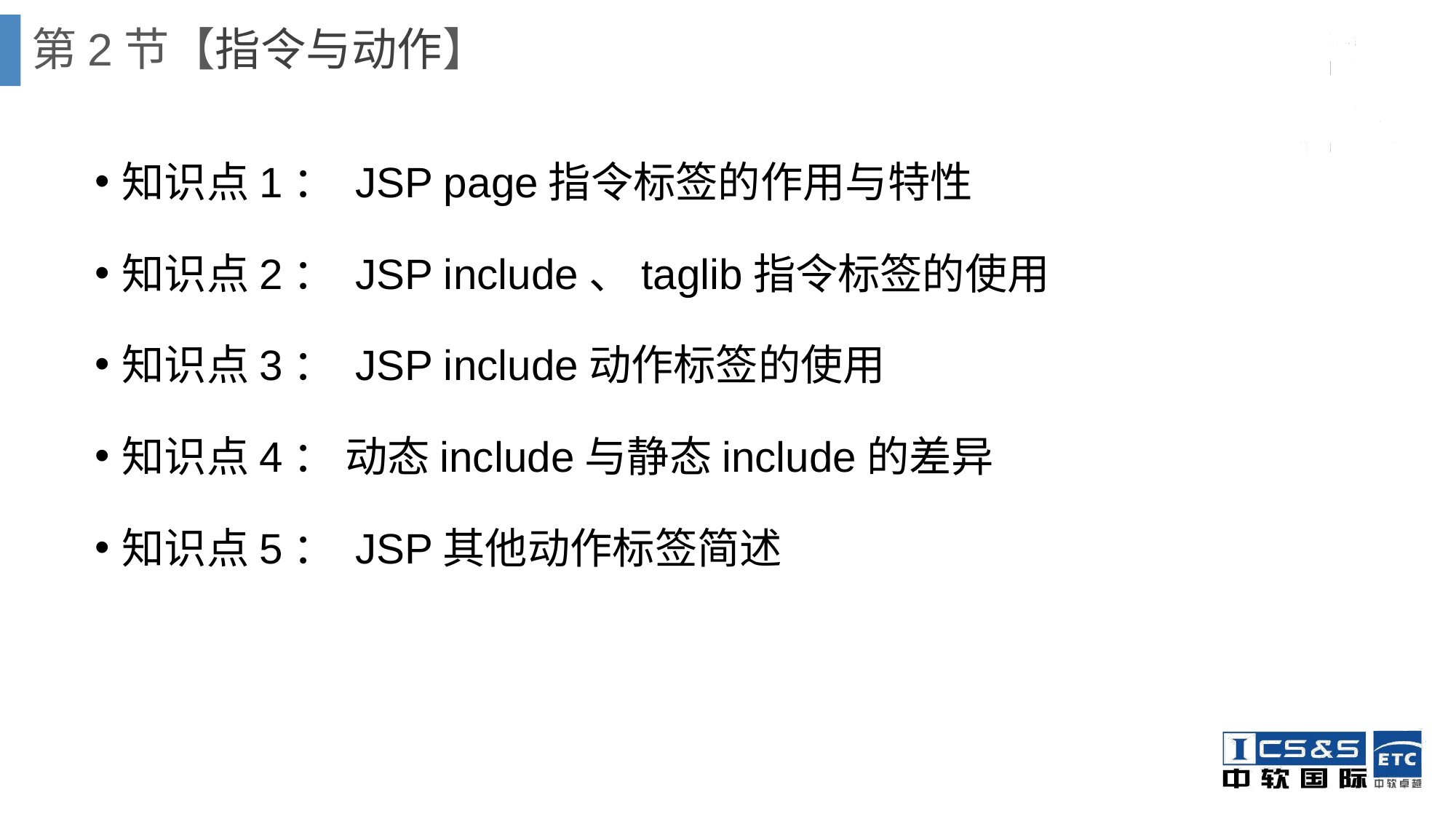

# 第2节【指令与动作】
知识点1： JSP page指令标签的作用与特性
知识点2： JSP include、taglib指令标签的使用
知识点3： JSP include动作标签的使用
知识点4： 动态include与静态include的差异
知识点5： JSP其他动作标签简述